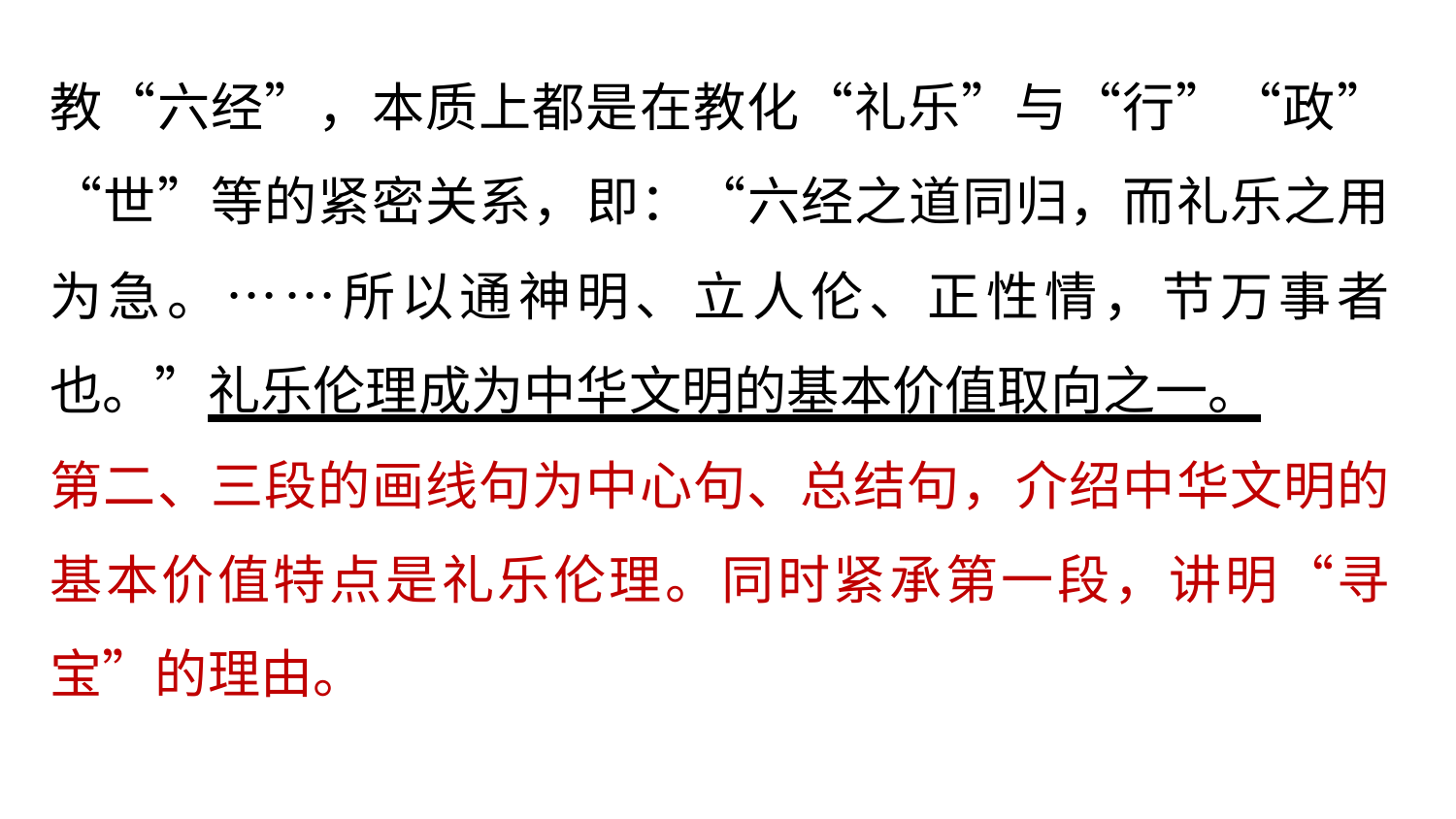

教“六经”，本质上都是在教化“礼乐”与“行”“政”
“世”等的紧密关系，即：“六经之道同归，而礼乐之用为急。……所以通神明、立人伦、正性情，节万事者也。”礼乐伦理成为中华文明的基本价值取向之一。
第二、三段的画线句为中心句、总结句，介绍中华文明的基本价值特点是礼乐伦理。同时紧承第一段，讲明“寻宝”的理由。